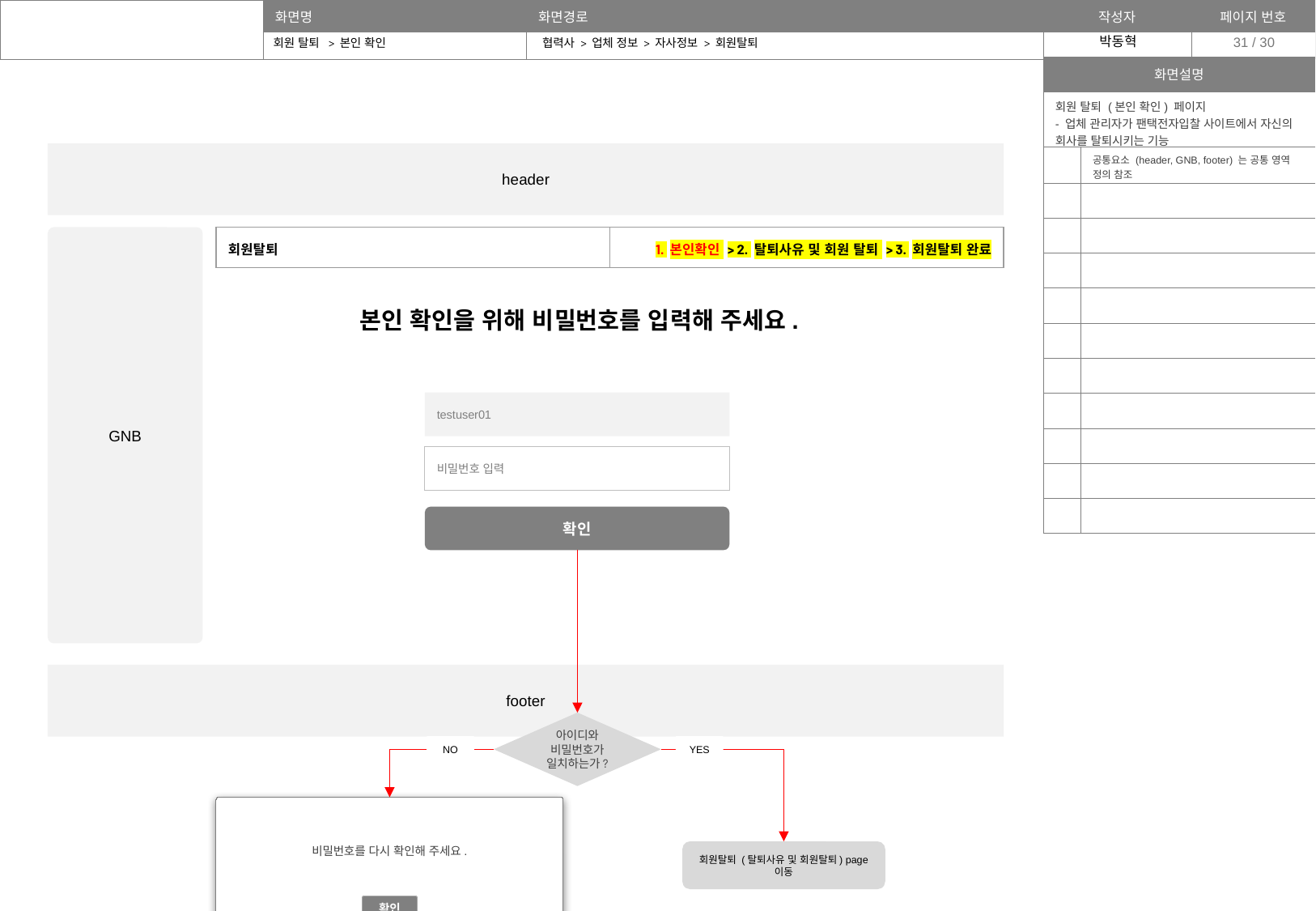

31
회원 탈퇴  > 본인 확인
협력사 > 업체 정보 > 자사정보 > 회원탈퇴
| 화면설명 |  |
| --- | --- |
| 회원 탈퇴 (본인 확인) 페이지 - 업체 관리자가 팬택전자입찰 사이트에서 자신의 회사를 탈퇴시키는 기능 |  |
|  | 공통요소 (header, GNB, footer) 는 공통 영역 정의 참조 |
|  |  |
|  |  |
|  |  |
|  |  |
|  |  |
|  |  |
|  |  |
|  |  |
|  |  |
|  |  |
header
GNB
| 회원탈퇴 | 1. 본인확인 > 2. 탈퇴사유 및 회원 탈퇴 > 3. 회원탈퇴 완료 |
| --- | --- |
본인 확인을 위해 비밀번호를 입력해 주세요.
testuser01
비밀번호 입력
확인
footer
아이디와 비밀번호가 일치하는가?
NO
YES

비밀번호를 다시 확인해 주세요.
회원탈퇴 (탈퇴사유 및 회원탈퇴) page 이동
확인